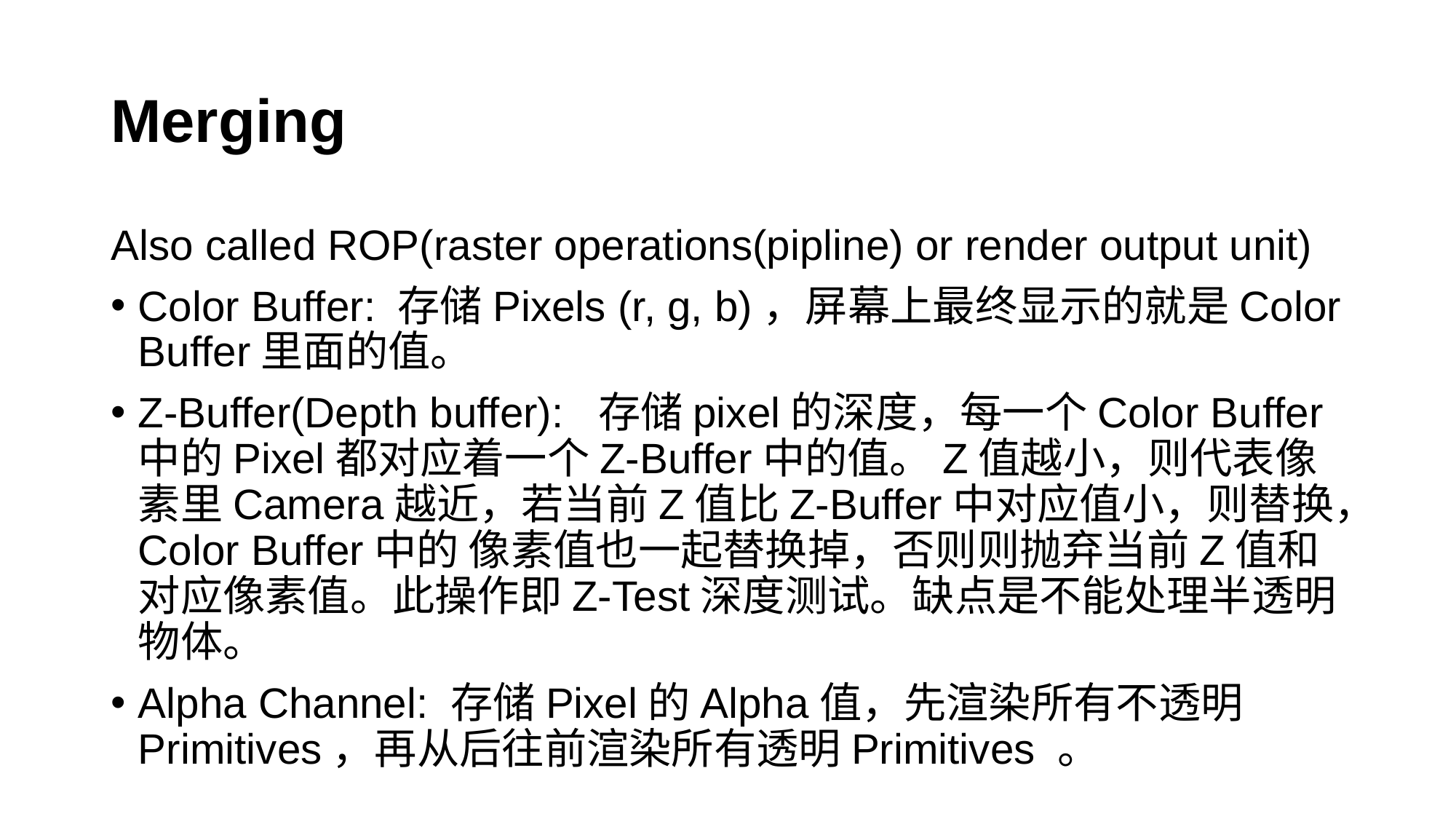

# Merging
Also called ROP(raster operations(pipline) or render output unit)
Color Buffer: 存储Pixels (r, g, b)，屏幕上最终显示的就是Color Buffer里面的值。
Z-Buffer(Depth buffer):  存储pixel的深度，每一个Color Buffer中的Pixel都对应着一个Z-Buffer中的值。Z值越小，则代表像素里Camera越近，若当前Z值比Z-Buffer中对应值小，则替换，Color Buffer中的 像素值也一起替换掉，否则则抛弃当前Z值和对应像素值。此操作即Z-Test深度测试。缺点是不能处理半透明物体。
Alpha Channel: 存储Pixel的Alpha值，先渲染所有不透明Primitives，再从后往前渲染所有透明Primitives 。